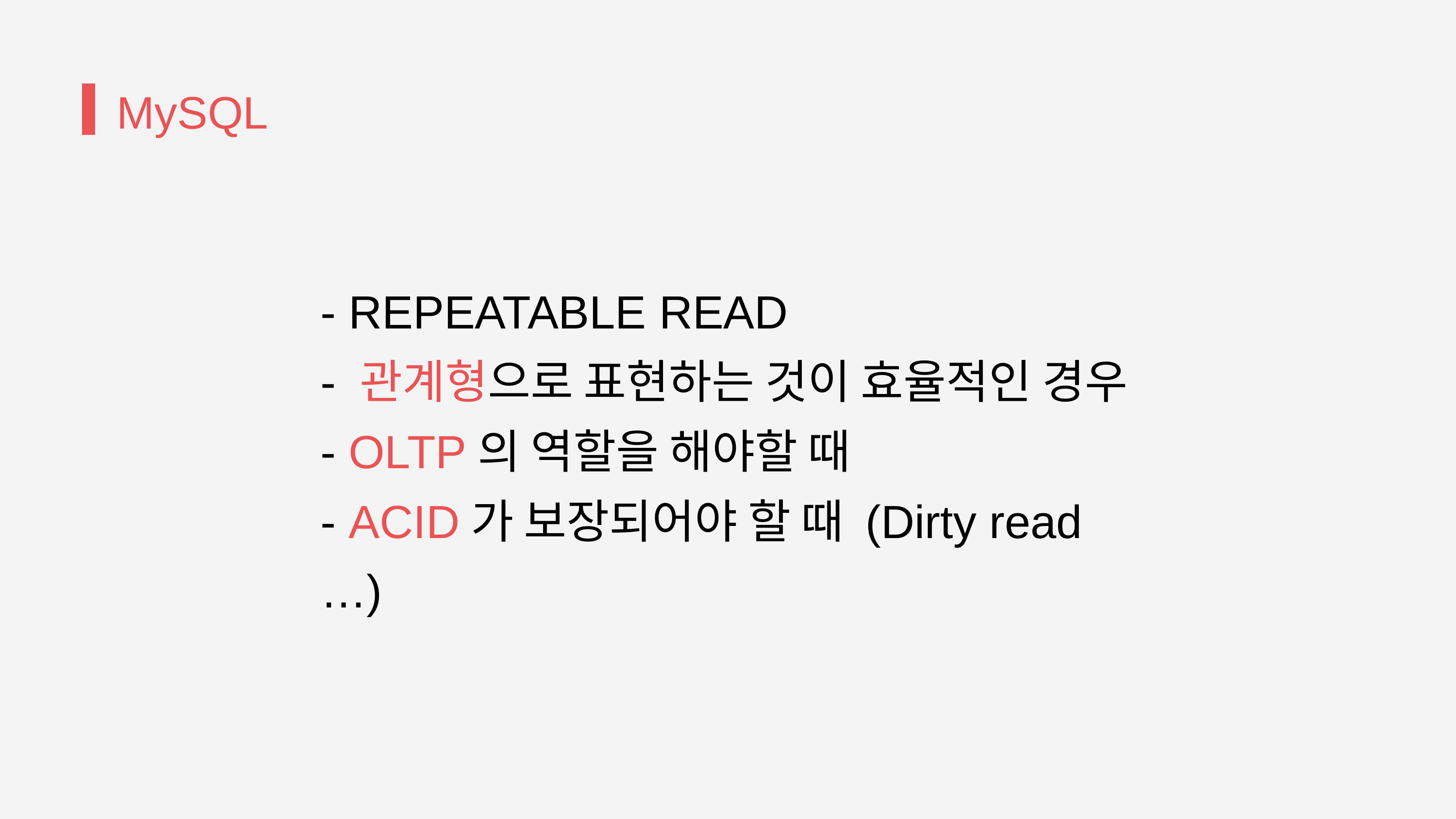

MySQL

- REPEATABLE READ
- 관계형으로 표현하는 것이 효율적인 경우
- OLTP의 역할을 해야할 때
- ACID가 보장되어야 할 때 (Dirty read …)